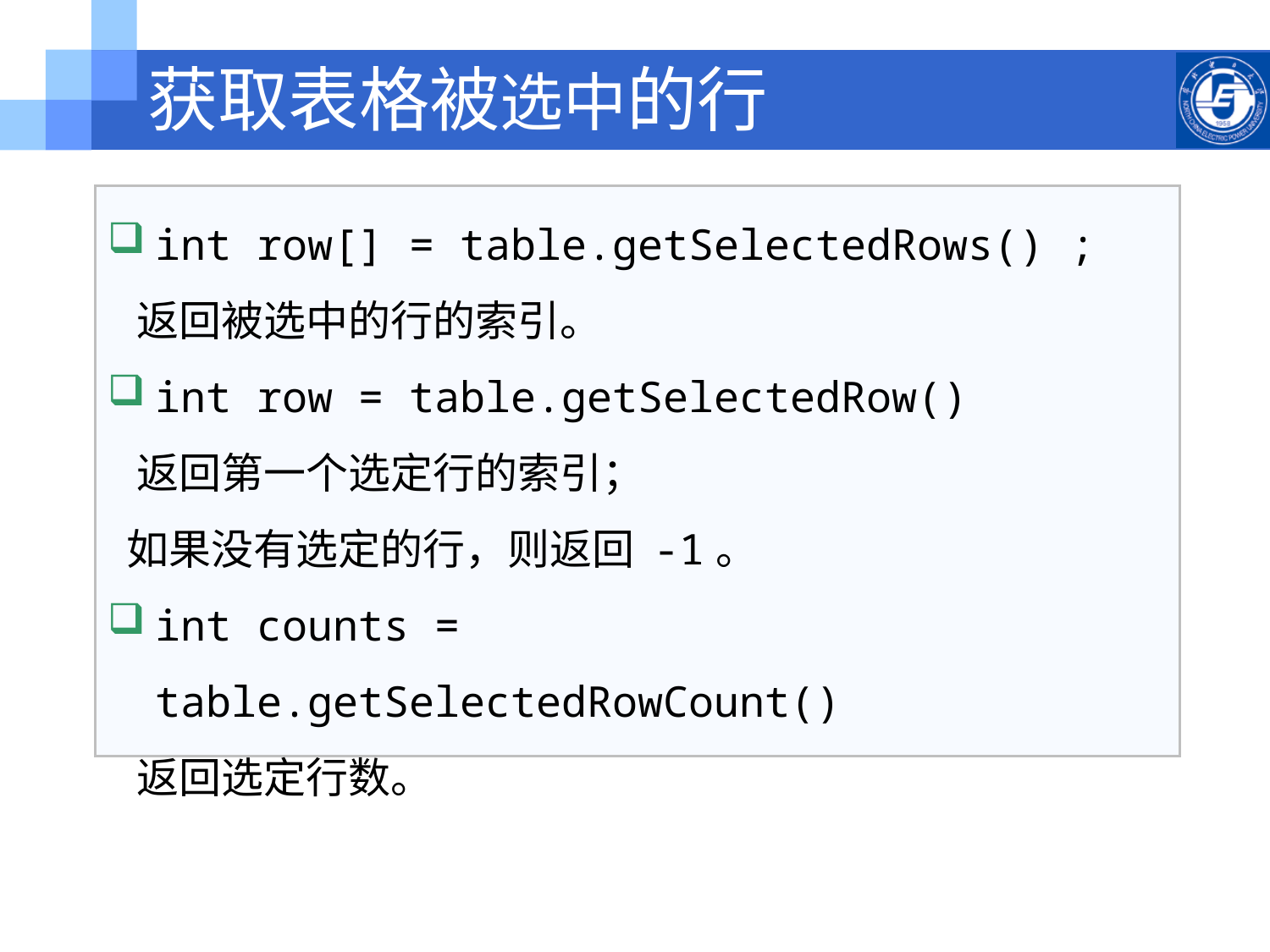

# 获取表格被选中的行
int row[] = table.getSelectedRows() ;
  返回被选中的行的索引。
int row = table.getSelectedRow()
  返回第一个选定行的索引；
  如果没有选定的行，则返回 -1。
int counts = table.getSelectedRowCount()
  返回选定行数。